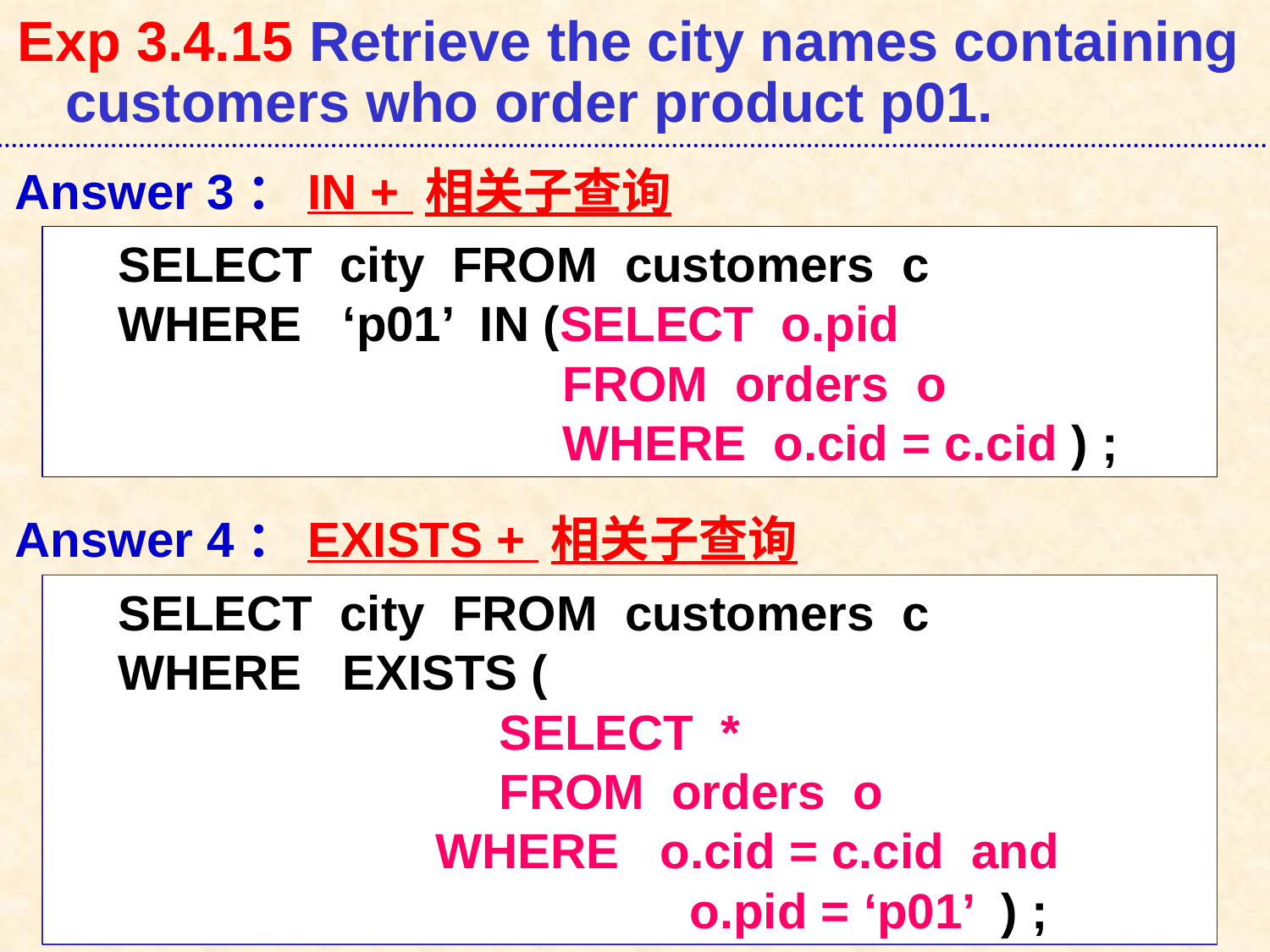

Exp 3.4.15 Retrieve the city names containing customers who order product p01.

Answer 3：IN + 相关子查询
SELECT  city  FROM  customers  c
WHERE   ‘p01’  IN (SELECT  o.pid
				FROM  orders  o
				WHERE  o.cid = c.cid ) ;
Answer 4：EXISTS + 相关子查询
SELECT  city  FROM  customers  c
WHERE   EXISTS (
		SELECT  *
		FROM  orders  o
		WHERE   o.cid = c.cid  and
				o.pid = ‘p01’  ) ;